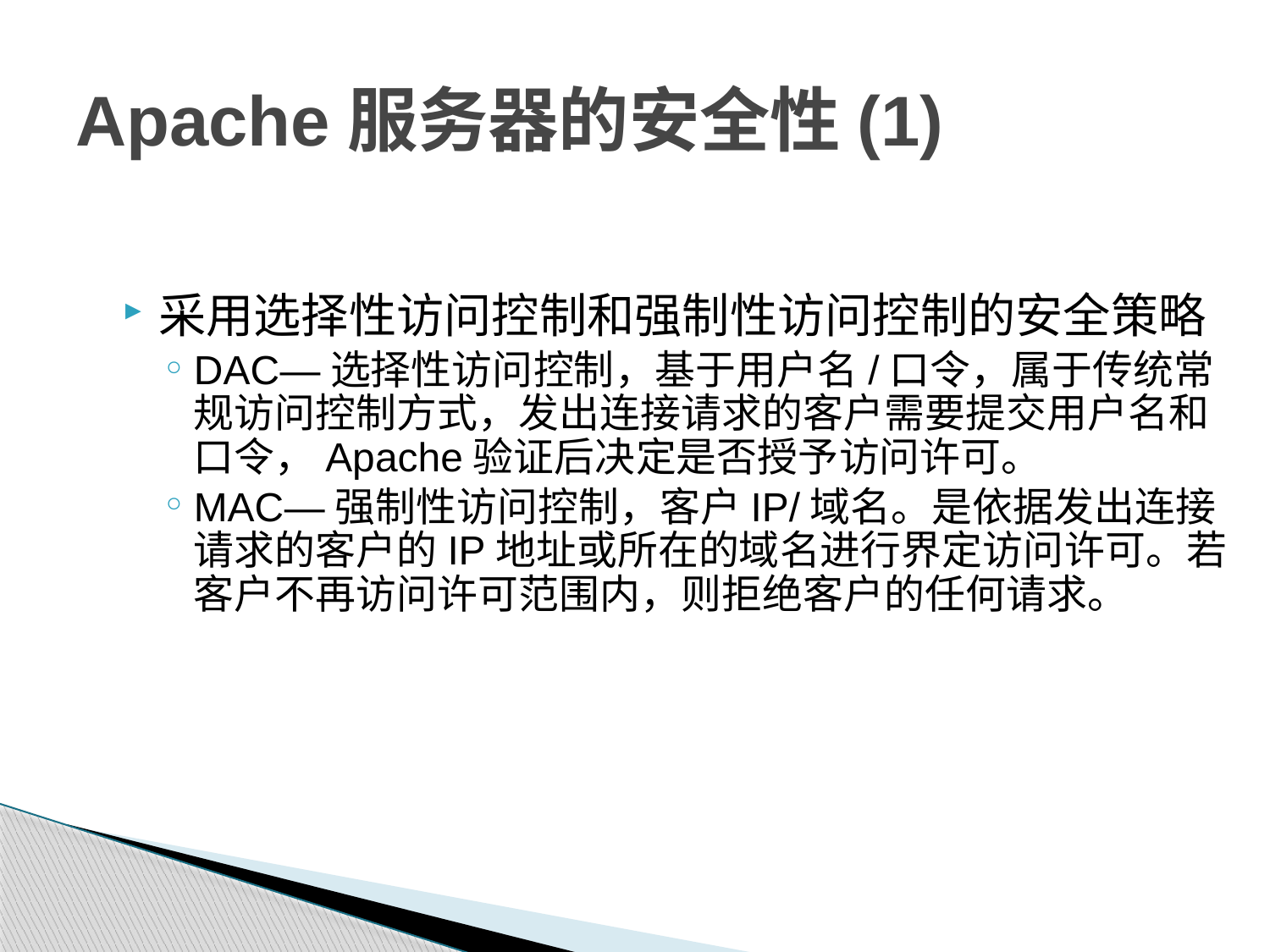

# Apache服务器的安全性(1)
采用选择性访问控制和强制性访问控制的安全策略
DAC—选择性访问控制，基于用户名/口令，属于传统常规访问控制方式，发出连接请求的客户需要提交用户名和口令，Apache验证后决定是否授予访问许可。
MAC—强制性访问控制，客户IP/域名。是依据发出连接请求的客户的IP地址或所在的域名进行界定访问许可。若客户不再访问许可范围内，则拒绝客户的任何请求。